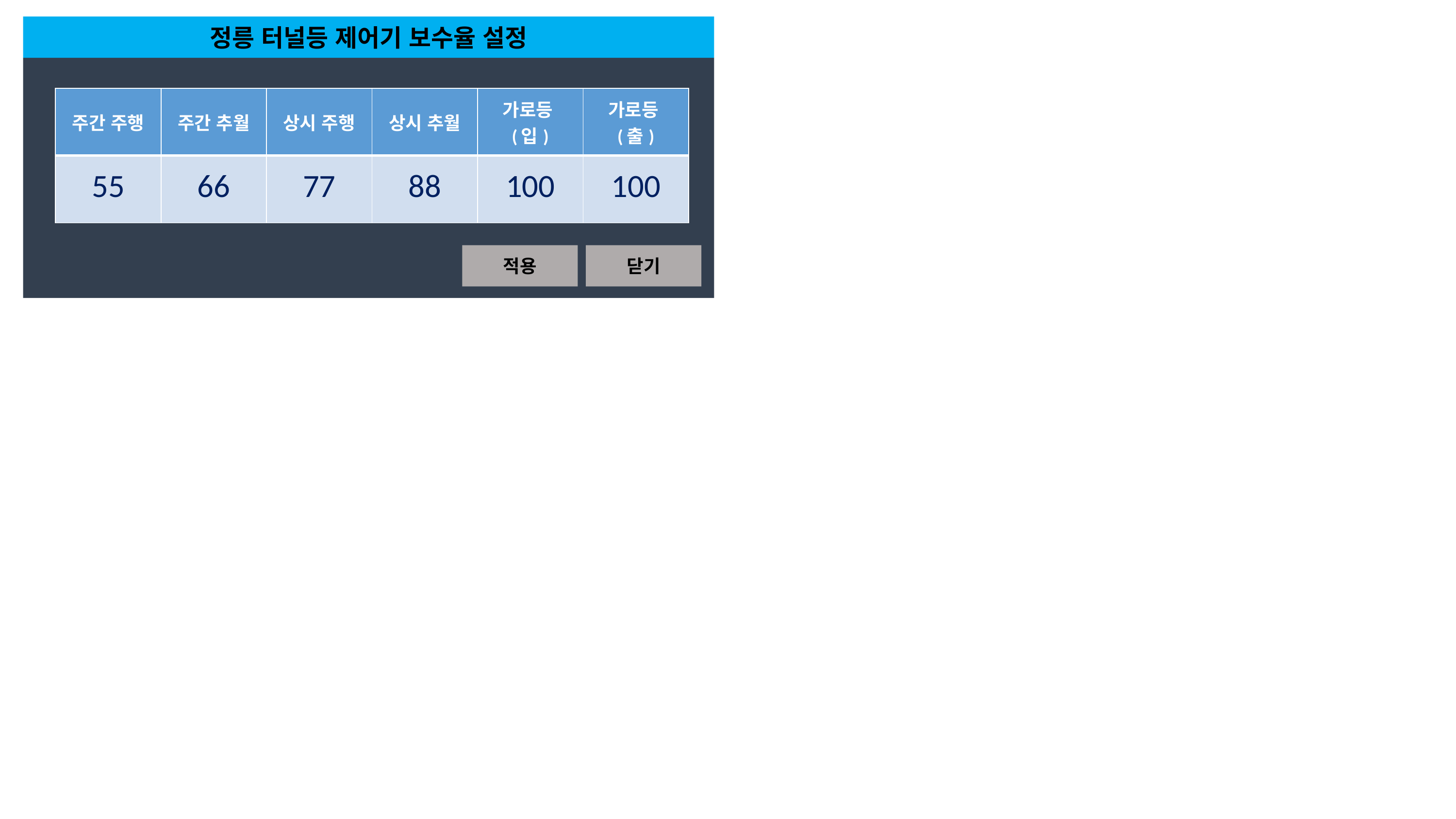

정릉 터널등 제어기 보수율 설정

| 주간 주행 | 주간 추월 | 상시 주행 | 상시 추월 | 가로등(입) | 가로등(출) |
| --- | --- | --- | --- | --- | --- |
| 55 | 66 | 77 | 88 | 100 | 100 |
적용
닫기